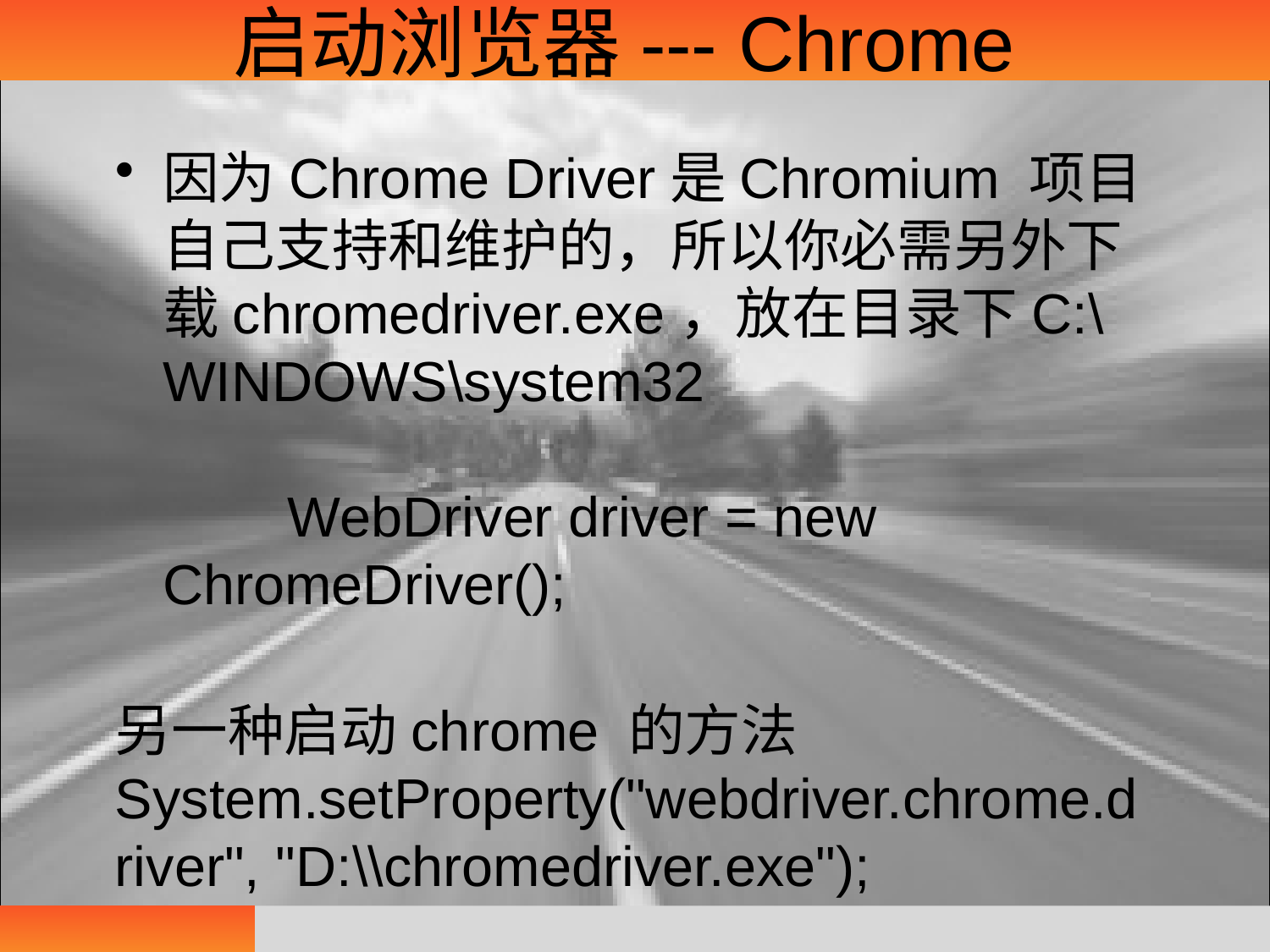

# 启动浏览器--- Chrome
因为Chrome Driver是Chromium 项目自己支持和维护的，所以你必需另外下载chromedriver.exe，放在目录下C:\WINDOWS\system32
        WebDriver driver = new ChromeDriver();
另一种启动chrome 的方法 System.setProperty("webdriver.chrome.driver", "D:\\chromedriver.exe");